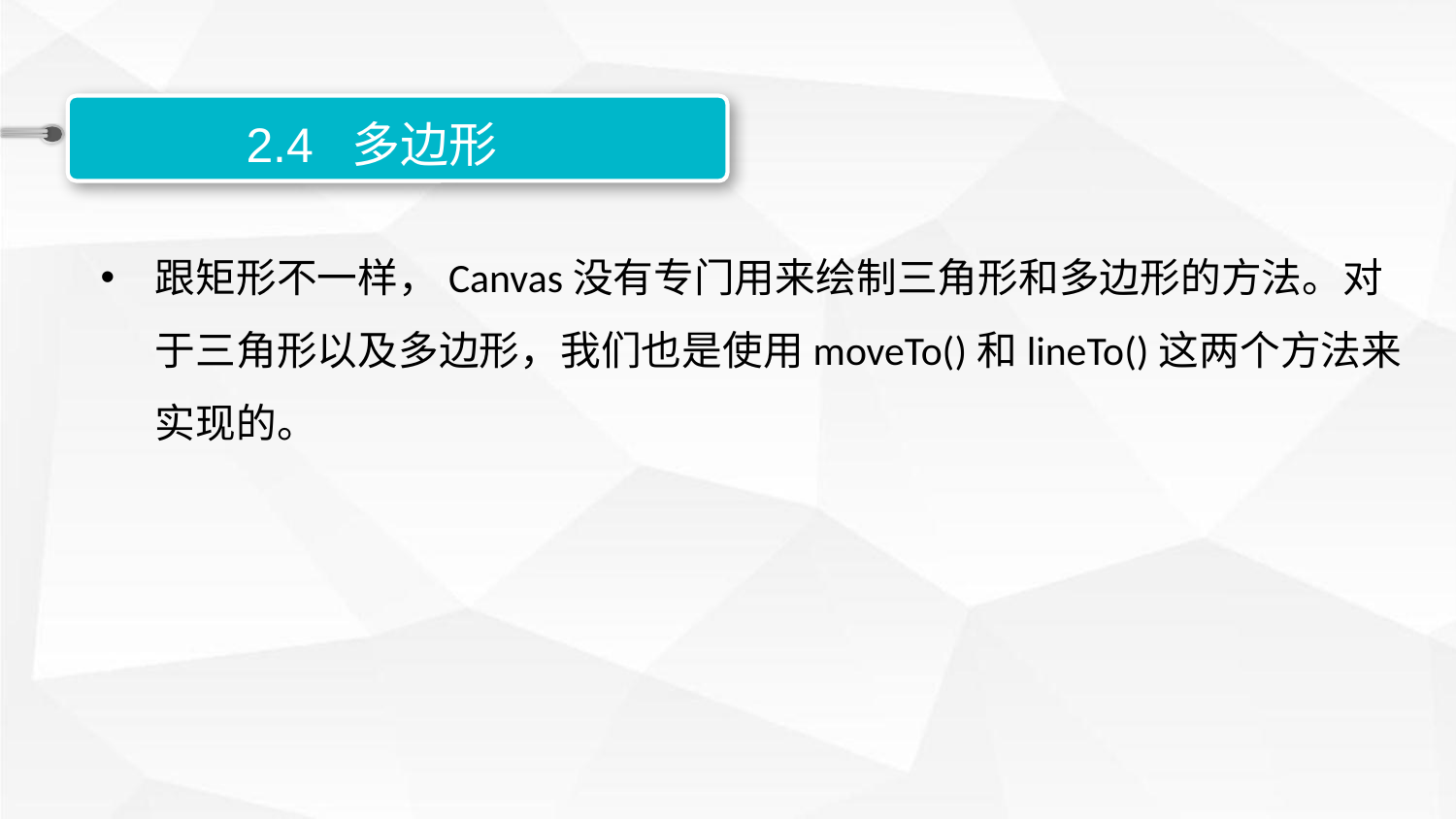

2.4  多边形

跟矩形不一样，Canvas没有专门用来绘制三角形和多边形的方法。对于三角形以及多边形，我们也是使用moveTo()和lineTo()这两个方法来实现的。